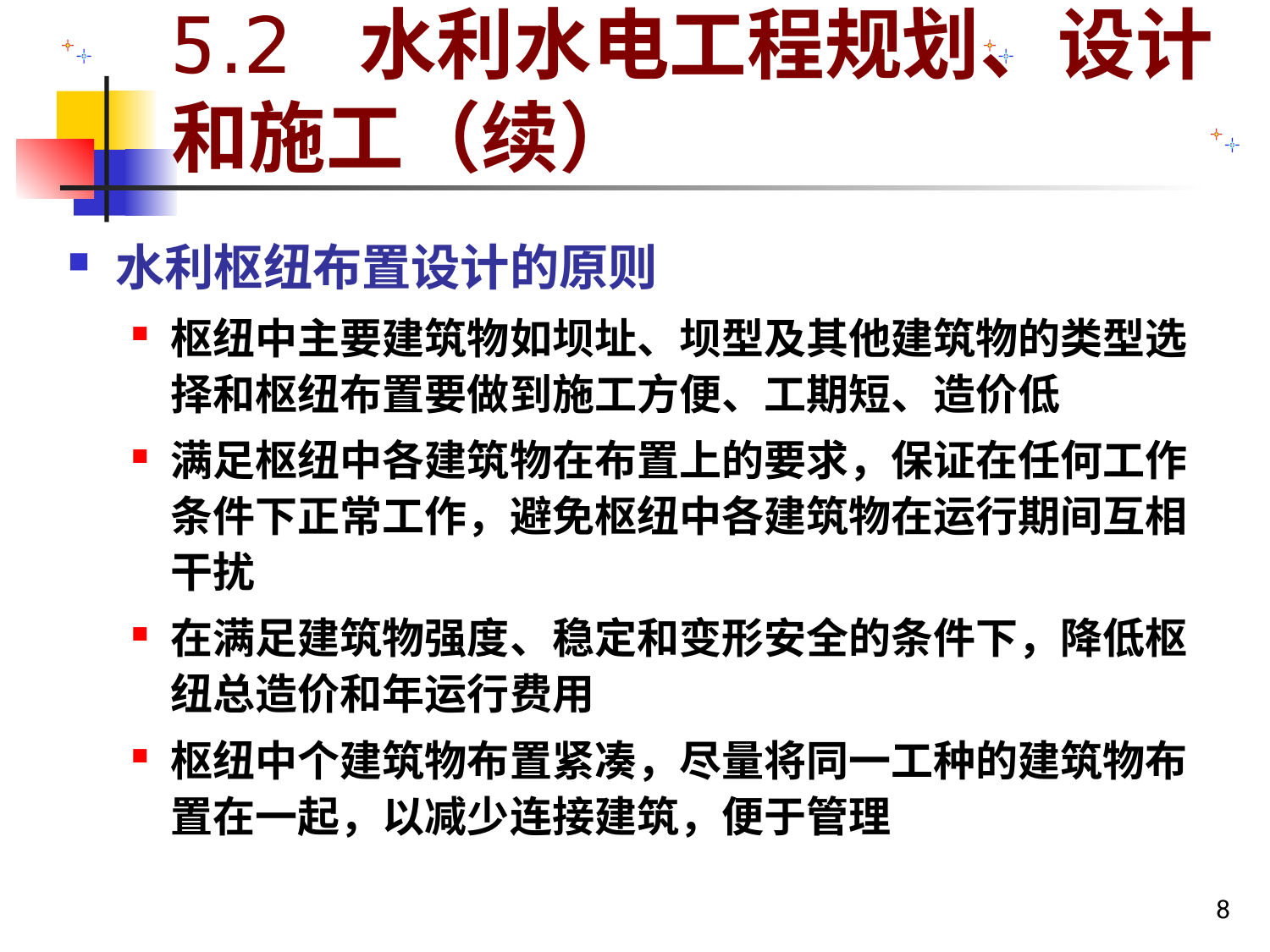

# 5.2  水利水电工程规划、设计和施工（续）
水利枢纽布置设计的原则
枢纽中主要建筑物如坝址、坝型及其他建筑物的类型选择和枢纽布置要做到施工方便、工期短、造价低
满足枢纽中各建筑物在布置上的要求，保证在任何工作条件下正常工作，避免枢纽中各建筑物在运行期间互相干扰
在满足建筑物强度、稳定和变形安全的条件下，降低枢纽总造价和年运行费用
枢纽中个建筑物布置紧凑，尽量将同一工种的建筑物布置在一起，以减少连接建筑，便于管理
8